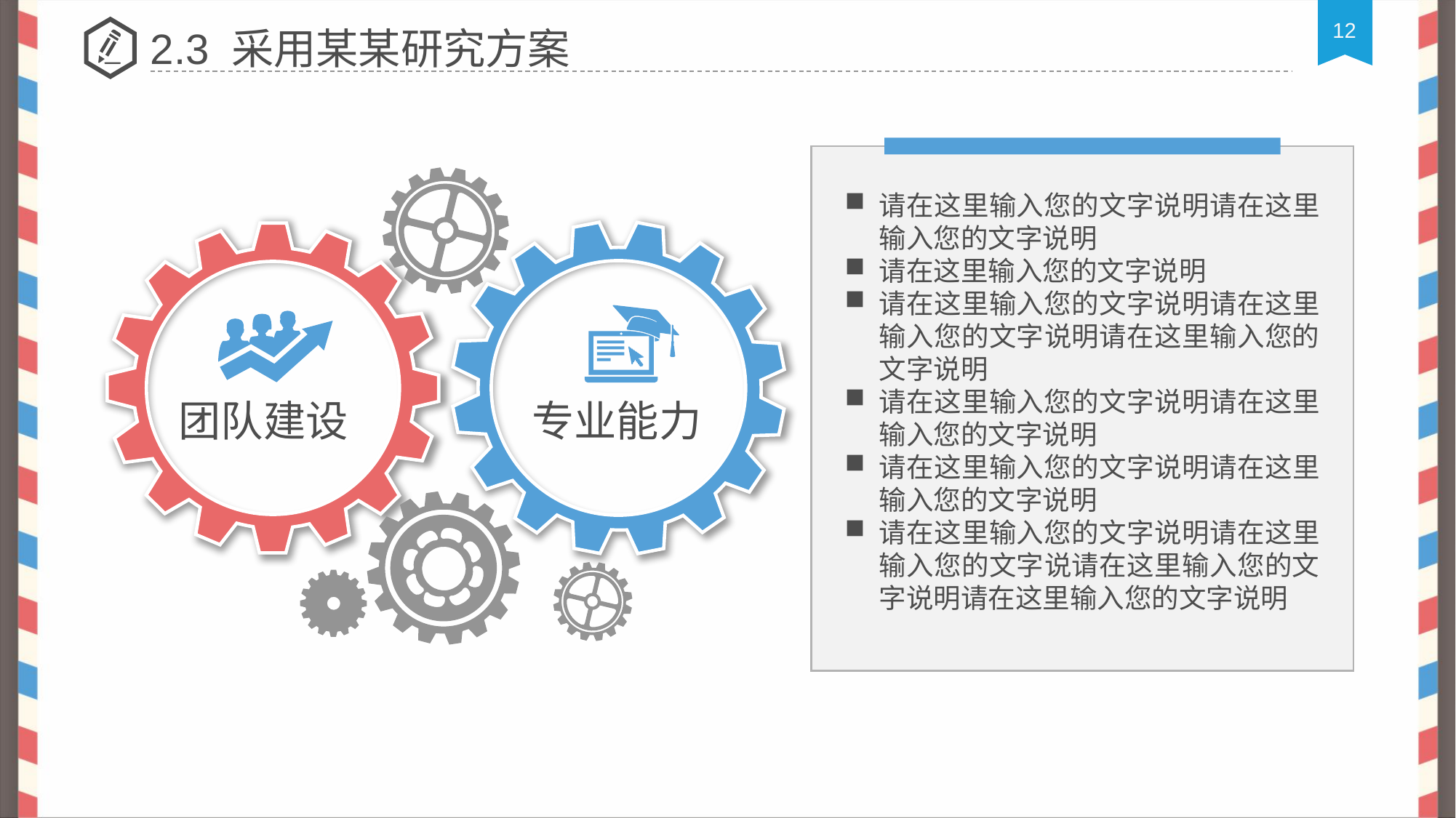

2.3 采用某某研究方案

请在这里输入您的文字说明请在这里输入您的文字说明
请在这里输入您的文字说明
请在这里输入您的文字说明请在这里输入您的文字说明请在这里输入您的文字说明
请在这里输入您的文字说明请在这里输入您的文字说明
请在这里输入您的文字说明请在这里输入您的文字说明
请在这里输入您的文字说明请在这里输入您的文字说请在这里输入您的文字说明请在这里输入您的文字说明

团队建设
专业能力